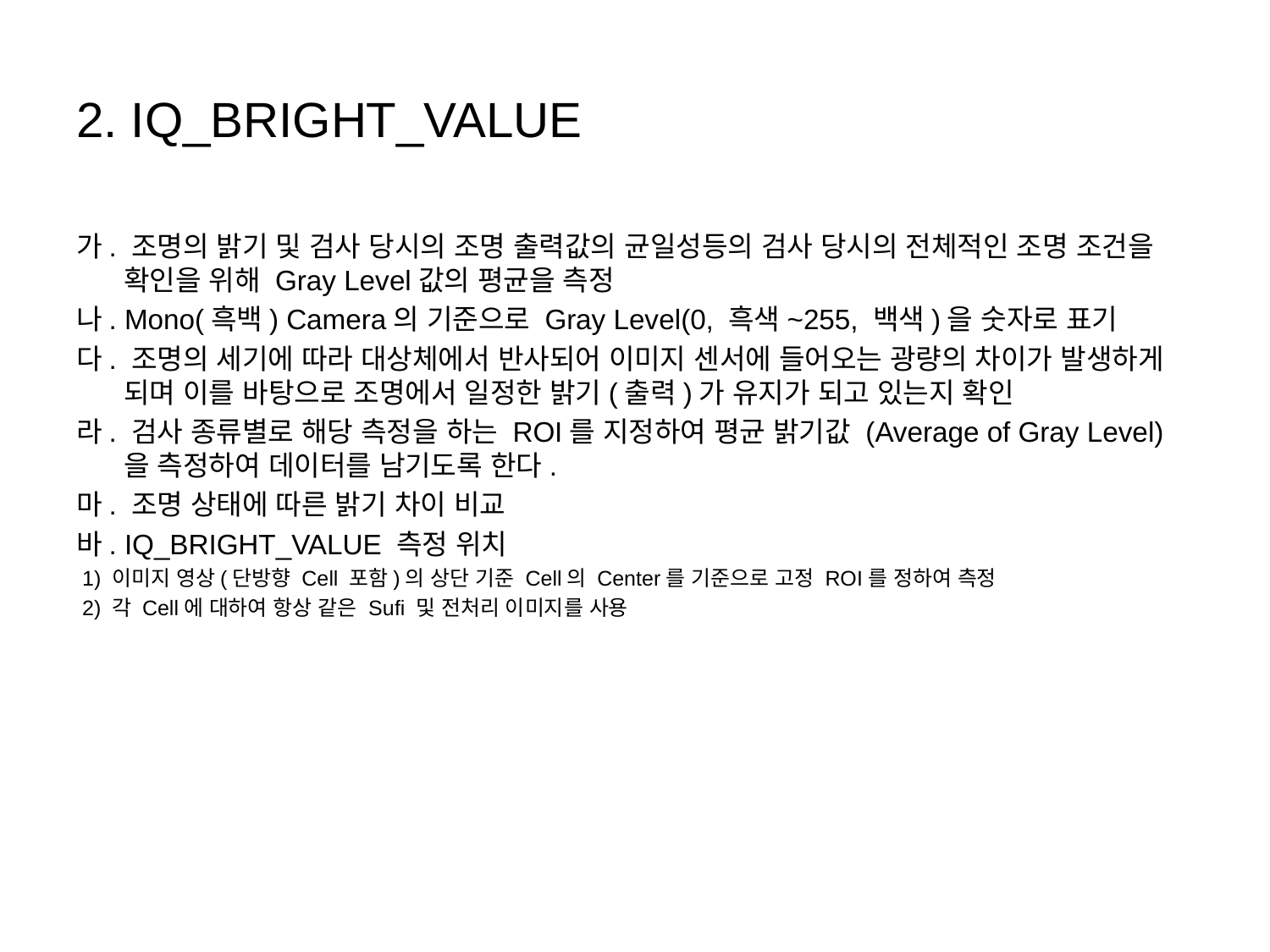

# 2. IQ_BRIGHT_VALUE
가. 조명의 밝기 및 검사 당시의 조명 출력값의 균일성등의 검사 당시의 전체적인 조명 조건을 확인을 위해 Gray Level값의 평균을 측정
나. Mono(흑백) Camera의 기준으로 Gray Level(0, 흑색~255, 백색)을 숫자로 표기
다. 조명의 세기에 따라 대상체에서 반사되어 이미지 센서에 들어오는 광량의 차이가 발생하게 되며 이를 바탕으로 조명에서 일정한 밝기(출력)가 유지가 되고 있는지 확인
라. 검사 종류별로 해당 측정을 하는 ROI를 지정하여 평균 밝기값 (Average of Gray Level)을 측정하여 데이터를 남기도록 한다.
마. 조명 상태에 따른 밝기 차이 비교
바. IQ_BRIGHT_VALUE 측정 위치
 1) 이미지 영상(단방향 Cell 포함)의 상단 기준 Cell의 Center를 기준으로 고정 ROI를 정하여 측정
 2) 각 Cell에 대하여 항상 같은 Sufi 및 전처리 이미지를 사용